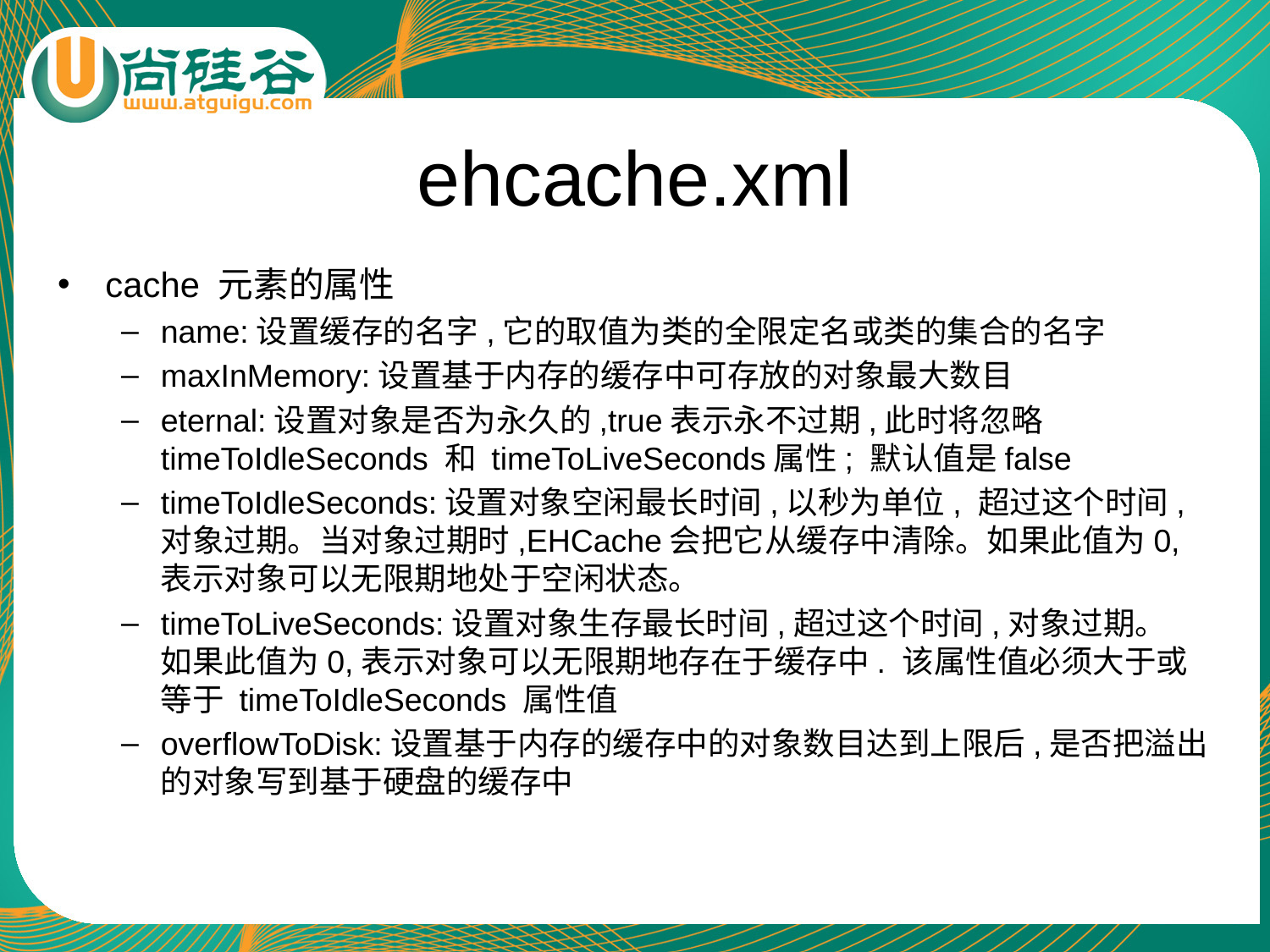

# ehcache.xml
cache 元素的属性
name:设置缓存的名字,它的取值为类的全限定名或类的集合的名字
maxInMemory:设置基于内存的缓存中可存放的对象最大数目
eternal:设置对象是否为永久的,true表示永不过期,此时将忽略timeToIdleSeconds 和 timeToLiveSeconds属性; 默认值是false
timeToIdleSeconds:设置对象空闲最长时间,以秒为单位, 超过这个时间,对象过期。当对象过期时,EHCache会把它从缓存中清除。如果此值为0,表示对象可以无限期地处于空闲状态。
timeToLiveSeconds:设置对象生存最长时间,超过这个时间,对象过期。
如果此值为0,表示对象可以无限期地存在于缓存中. 该属性值必须大于或等于 timeToIdleSeconds 属性值
overflowToDisk:设置基于内存的缓存中的对象数目达到上限后,是否把溢出的对象写到基于硬盘的缓存中